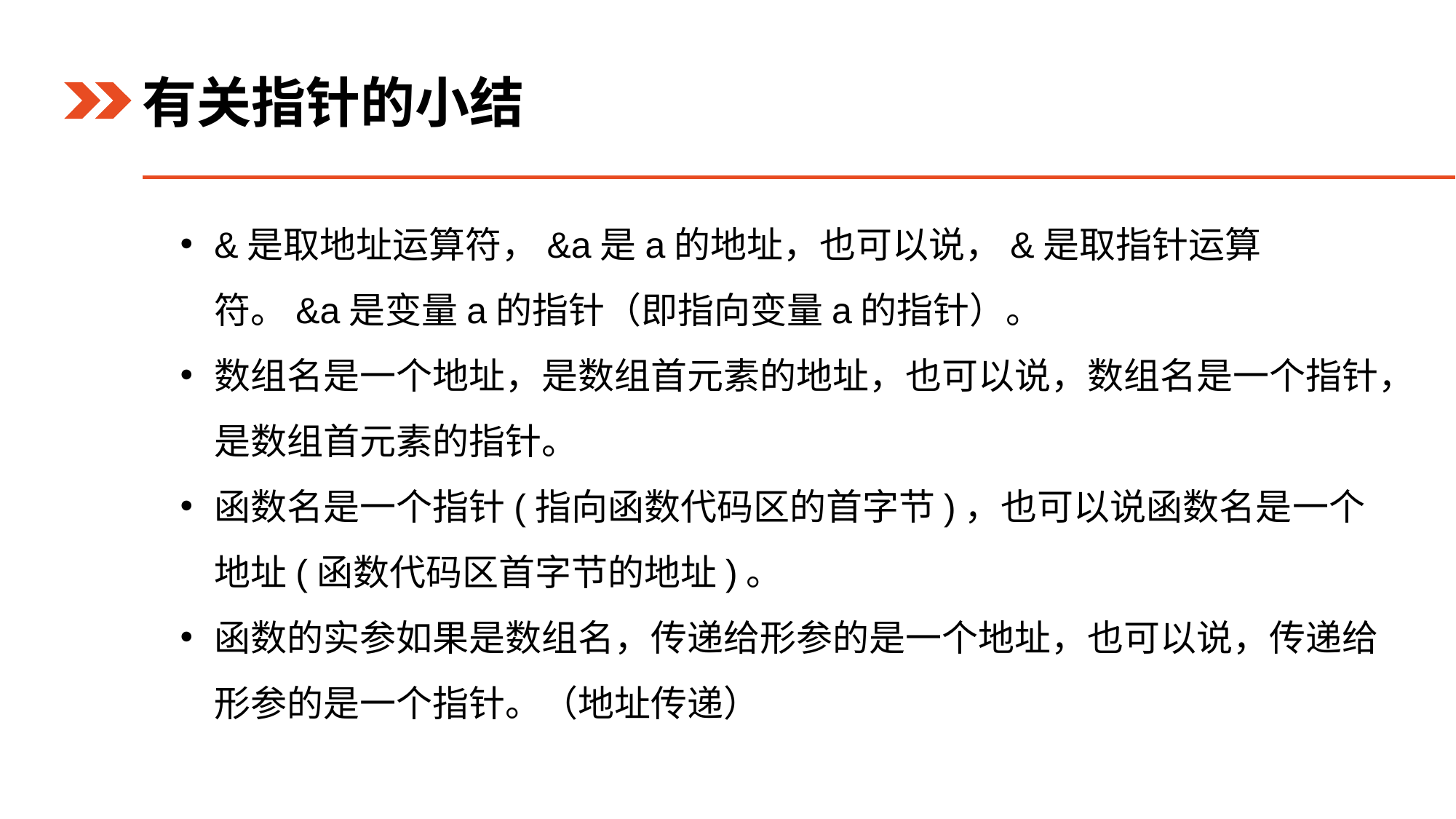

有关指针的小结

&是取地址运算符，&a是a的地址，也可以说，&是取指针运算符。&a是变量a的指针（即指向变量a的指针）。
数组名是一个地址，是数组首元素的地址，也可以说，数组名是一个指针，是数组首元素的指针。
函数名是一个指针(指向函数代码区的首字节)，也可以说函数名是一个地址(函数代码区首字节的地址)。
函数的实参如果是数组名，传递给形参的是一个地址，也可以说，传递给形参的是一个指针。（地址传递）